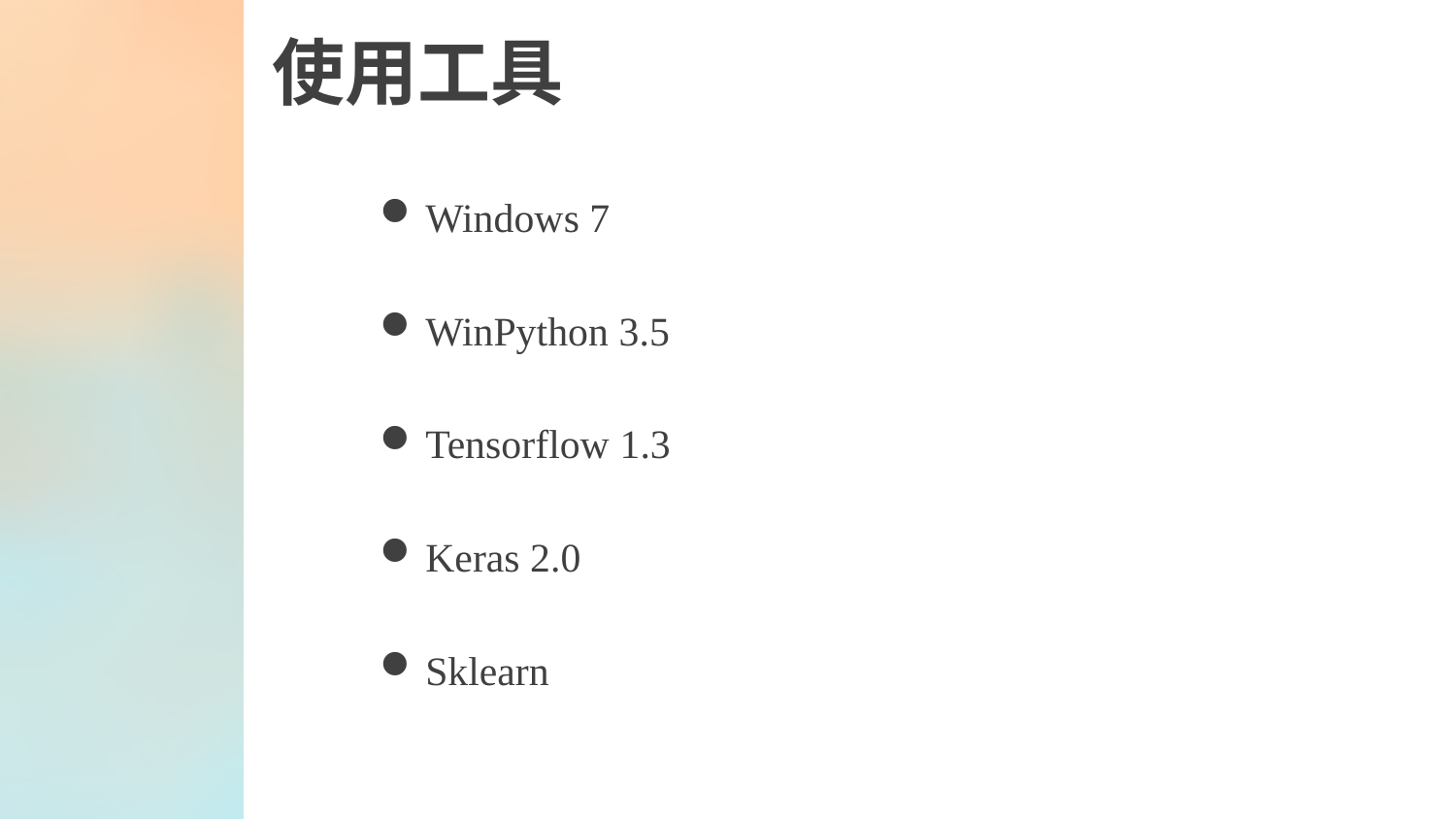

# 使用工具
Windows 7

WinPython 3.5

Tensorflow 1.3

Keras 2.0

Sklearn